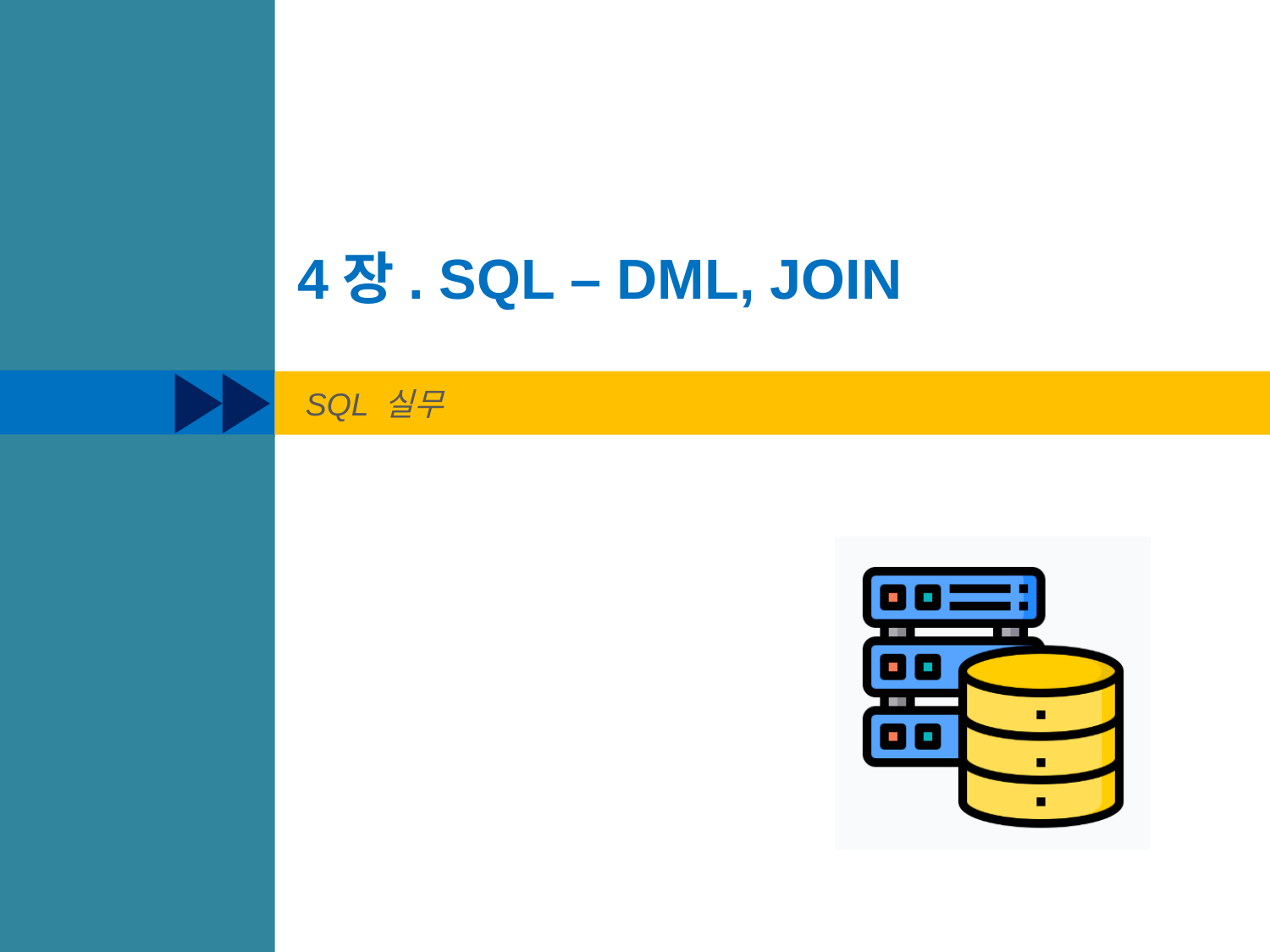

# 4장. SQL – DML, JOIN
  SQL 실무